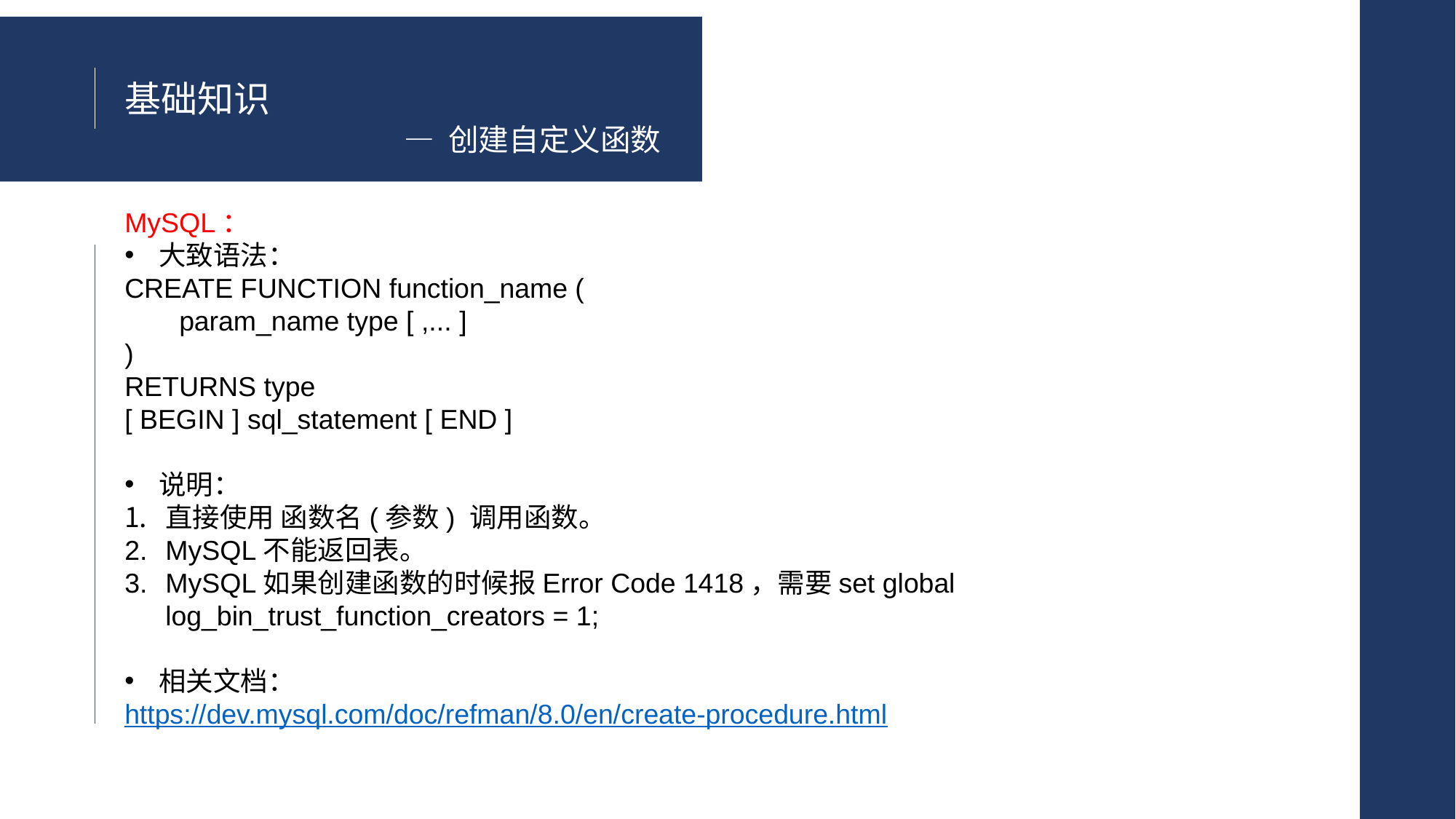

基础知识
— 创建自定义函数

MySQL：
大致语法：
CREATE FUNCTION function_name (
param_name type [ ,... ]
)
RETURNS type
[ BEGIN ] sql_statement [ END ]

说明：
直接使用 函数名(参数) 调用函数。
MySQL不能返回表。
MySQL如果创建函数的时候报Error Code 1418，需要set global log_bin_trust_function_creators = 1;

相关文档：
https://dev.mysql.com/doc/refman/8.0/en/create-procedure.html